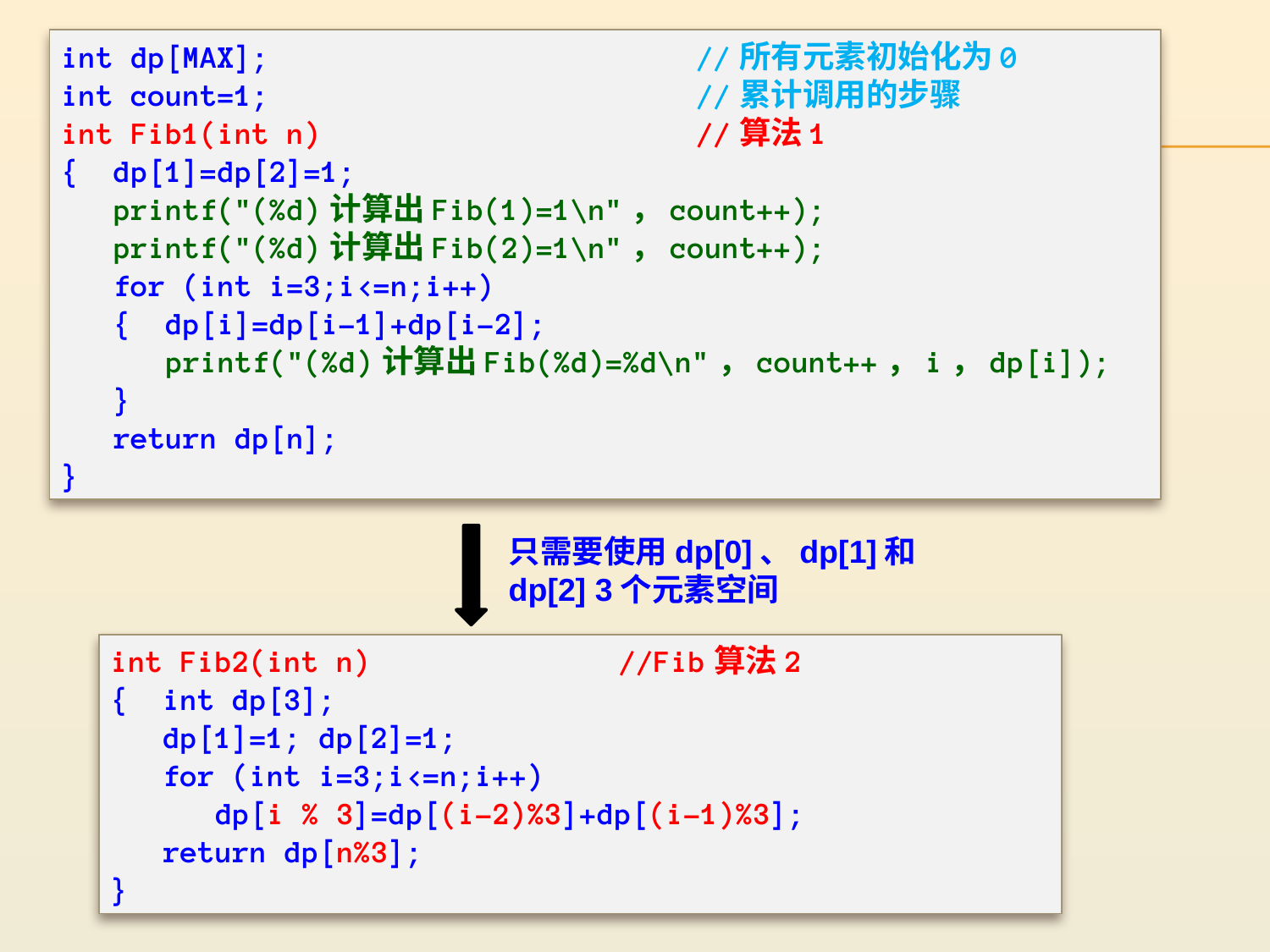

int dp[MAX];				//所有元素初始化为0
int count=1;				//累计调用的步骤
int Fib1(int n)			//算法1
{  dp[1]=dp[2]=1;
   printf("(%d)计算出Fib(1)=1\n"，count++);
   printf("(%d)计算出Fib(2)=1\n"，count++);
   for (int i=3;i<=n;i++)
   {  dp[i]=dp[i-1]+dp[i-2];
      printf("(%d)计算出Fib(%d)=%d\n"，count++，i，dp[i]);
   }
   return dp[n];
}

只需要使用dp[0]、dp[1]和dp[2] 3个元素空间
int Fib2(int n)		//Fib算法2
{  int dp[3];
   dp[1]=1; dp[2]=1;
   for (int i=3;i<=n;i++)
      dp[i % 3]=dp[(i-2)%3]+dp[(i-1)%3];
   return dp[n%3];
}